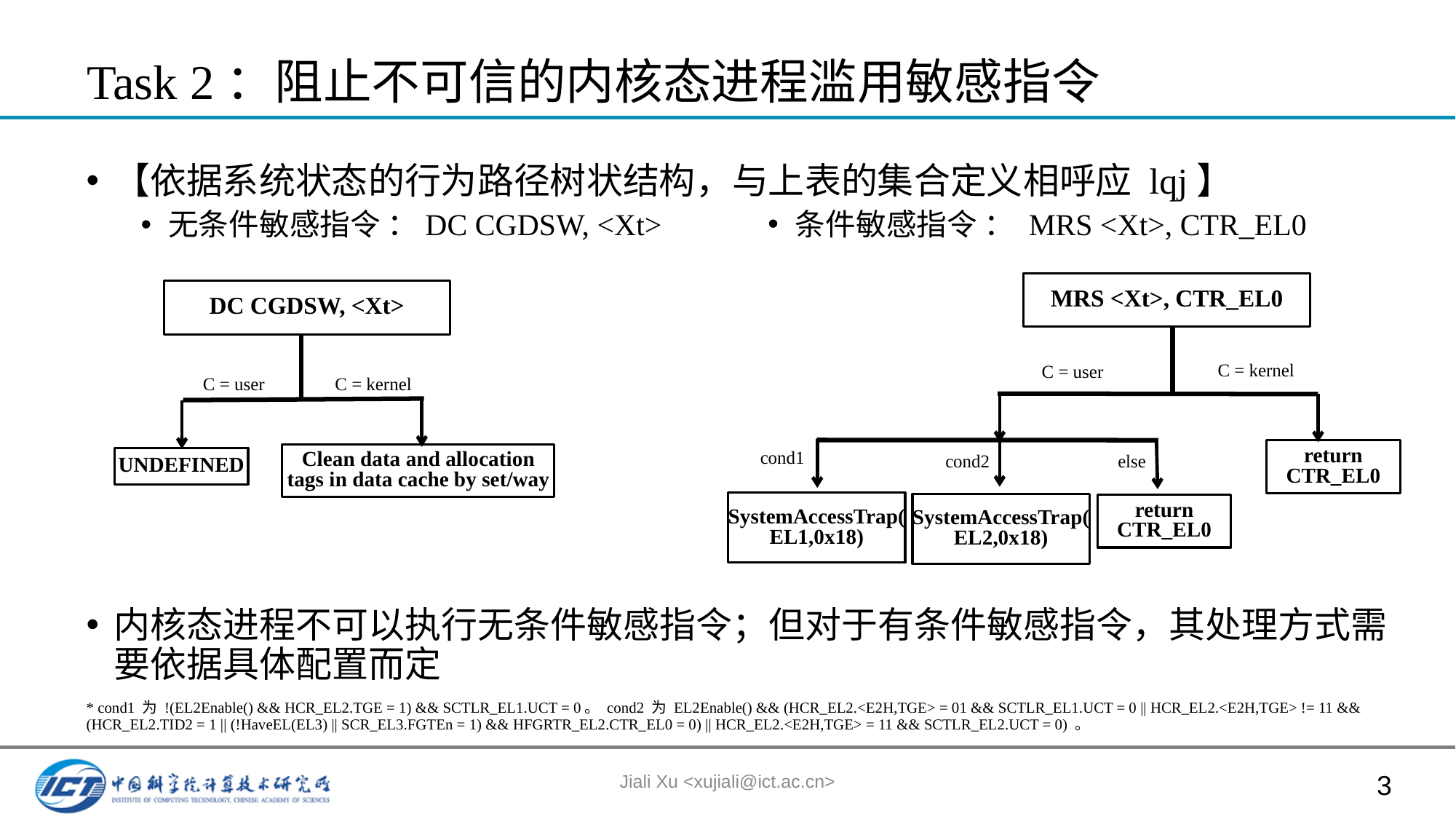

# Task 2：阻止不可信的内核态进程滥用敏感指令
【依据系统状态的行为路径树状结构，与上表的集合定义相呼应 lqj】
无条件敏感指令 ：DC CGDSW, <Xt>

内核态进程不可以执行无条件敏感指令；但对于有条件敏感指令，其处理方式需要依据具体配置而定
* cond1 为 !(EL2Enable() && HCR_EL2.TGE = 1) && SCTLR_EL1.UCT = 0。 cond2 为 EL2Enable() && (HCR_EL2.<E2H,TGE> = 01 && SCTLR_EL1.UCT = 0 || HCR_EL2.<E2H,TGE> != 11 && (HCR_EL2.TID2 = 1 || (!HaveEL(EL3) || SCR_EL3.FGTEn = 1) && HFGRTR_EL2.CTR_EL0 = 0) || HCR_EL2.<E2H,TGE> = 11 && SCTLR_EL2.UCT = 0) 。

条件敏感指令 ： MRS <Xt>, CTR_EL0
MRS <Xt>, CTR_EL0
C = kernel
C = user
return CTR_EL0
cond2
SystemAccessTrap(EL1,0x18)
SystemAccessTrap(EL2,0x18)
return CTR_EL0

cond1
else
DC CGDSW, <Xt>
C = user
C = kernel
Clean data and allocation tags in data cache by set/way
UNDEFINED
Jiali Xu <xujiali@ict.ac.cn>
3